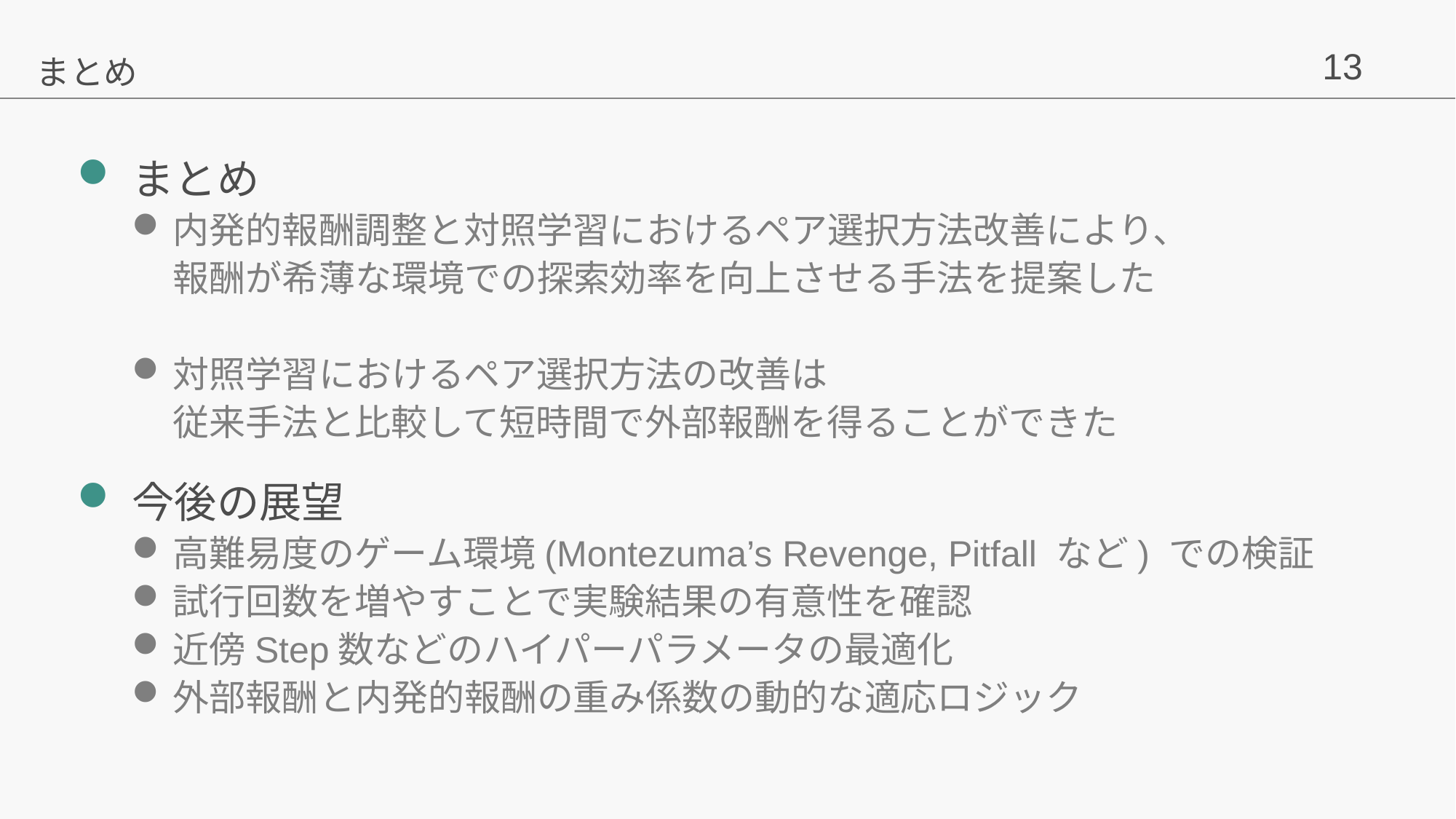

まとめ
まとめ
内発的報酬調整と対照学習におけるペア選択方法改善により、
報酬が希薄な環境での探索効率を向上させる手法を提案した
対照学習におけるペア選択方法の改善は
従来手法と比較して短時間で外部報酬を得ることができた
今後の展望
高難易度のゲーム環境(Montezuma’s Revenge, Pitfall など) での検証
試行回数を増やすことで実験結果の有意性を確認
近傍Step数などのハイパーパラメータの最適化
外部報酬と内発的報酬の重み係数の動的な適応ロジック